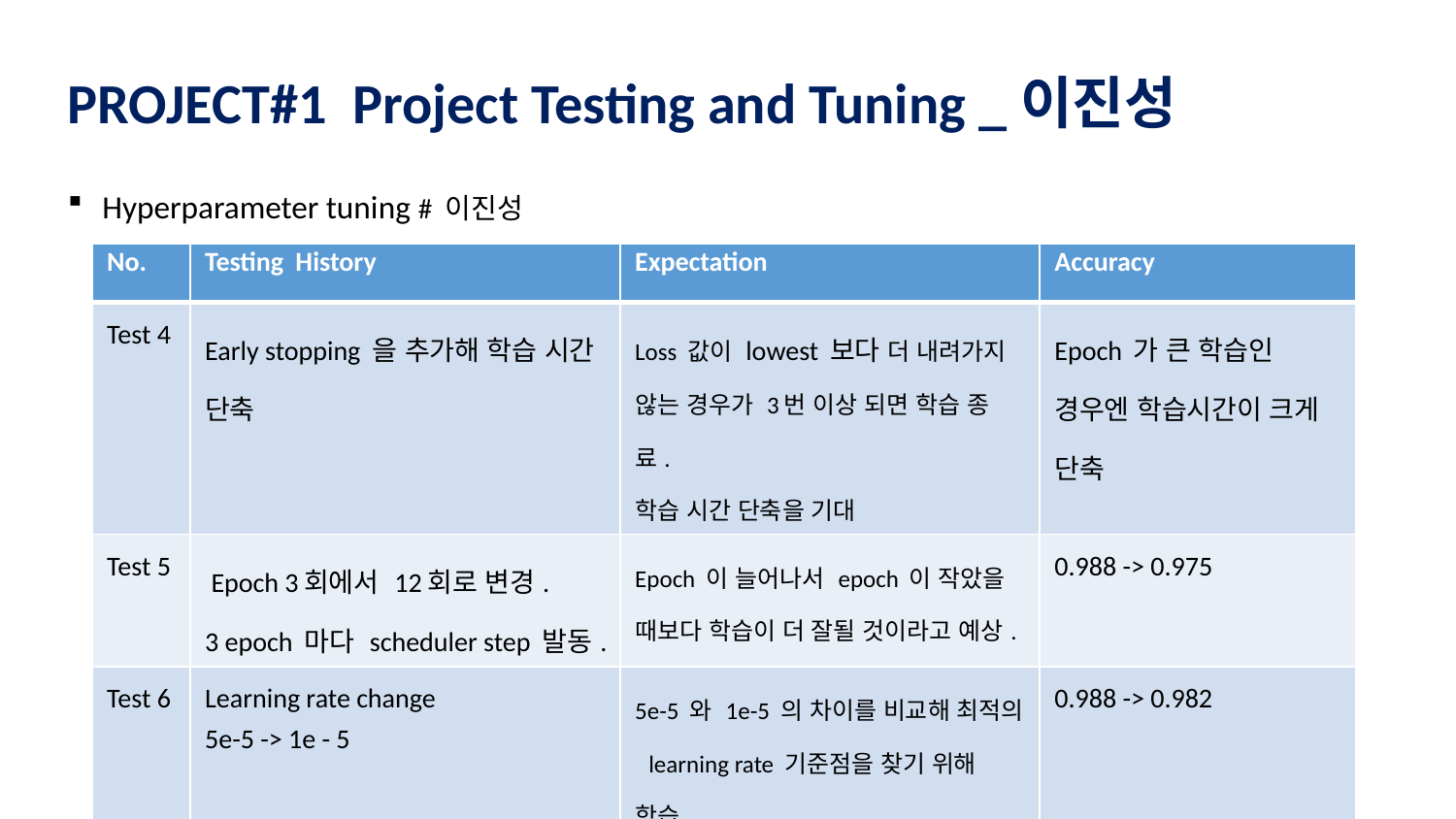

PROJECT#1  Project Testing and Tuning _이진성
 Hyperparameter tuning # 이진성

| No. | Testing History | Expectation | Accuracy |
| --- | --- | --- | --- |
| Test 4 | Early stopping 을 추가해 학습 시간 단축 | Loss 값이 lowest 보다 더 내려가지 않는 경우가 3번 이상 되면 학습 종료. 학습 시간 단축을 기대 | Epoch 가 큰 학습인 경우엔 학습시간이 크게 단축 |
| Test 5 | Epoch 3회에서 12회로 변경. 3 epoch 마다 scheduler step 발동. | Epoch 이 늘어나서 epoch 이 작았을 때보다 학습이 더 잘될 것이라고 예상. | 0.988 -> 0.975 |
| Test 6 | Learning rate change 5e-5 -> 1e - 5 | 5e-5 와 1e-5 의 차이를 비교해 최적의 learning rate 기준점을 찾기 위해 학습 | 0.988 -> 0.982 |
10